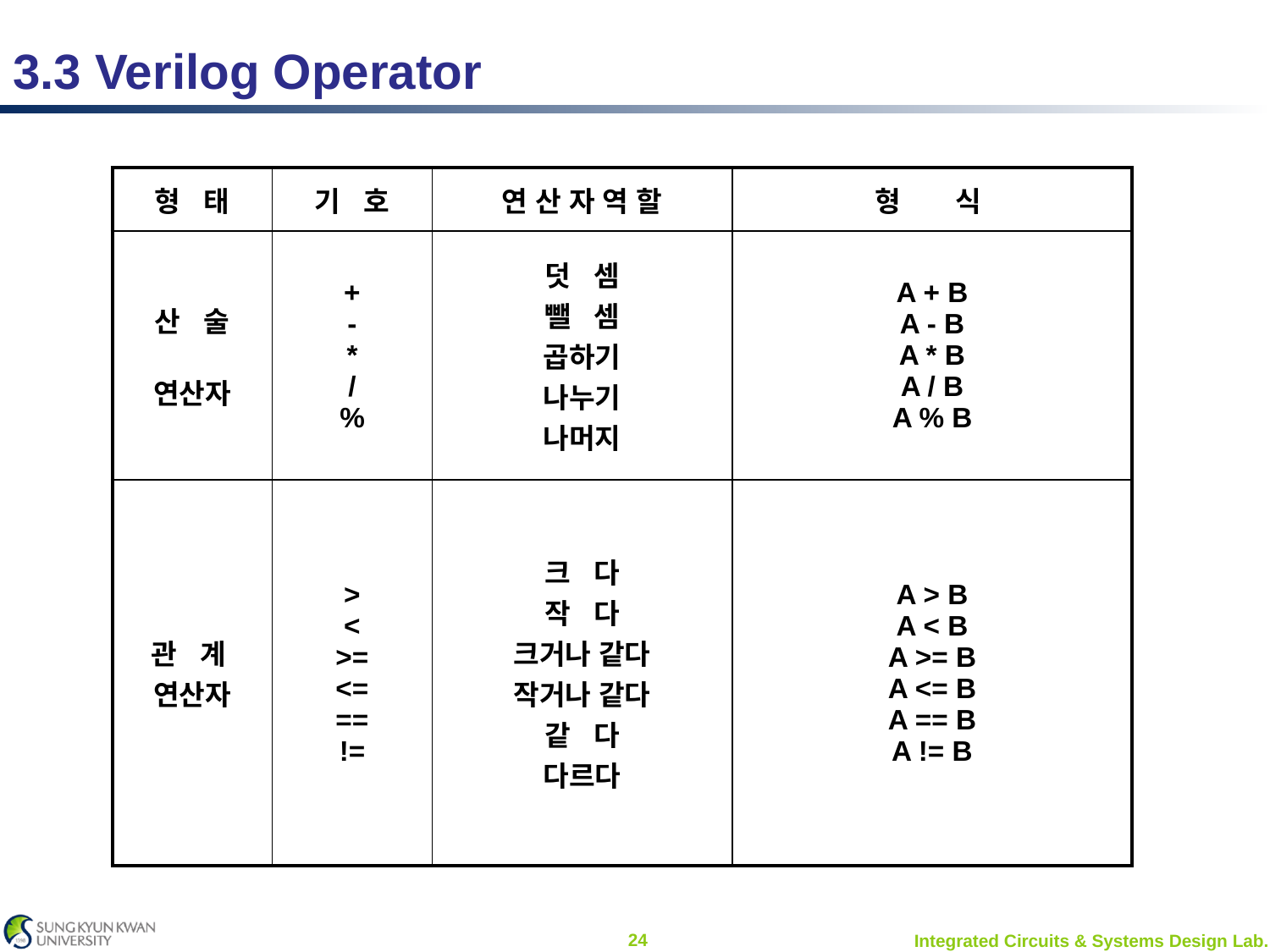

# 3.3 Verilog Operator
| 형 태 | 기 호 | 연 산 자 역 할 | 형 식 |
| --- | --- | --- | --- |
| 산 술 연산자 | + - \* / % | 덧 셈 뺄 셈 곱하기 나누기 나머지 | A + B A - B A \* B A / B A % B |
| 관 계 연산자 | > < >= <= == != | 크 다 작 다 크거나 같다 작거나 같다 같 다 다르다 | A > B A < B A >= B A <= B A == B A != B |